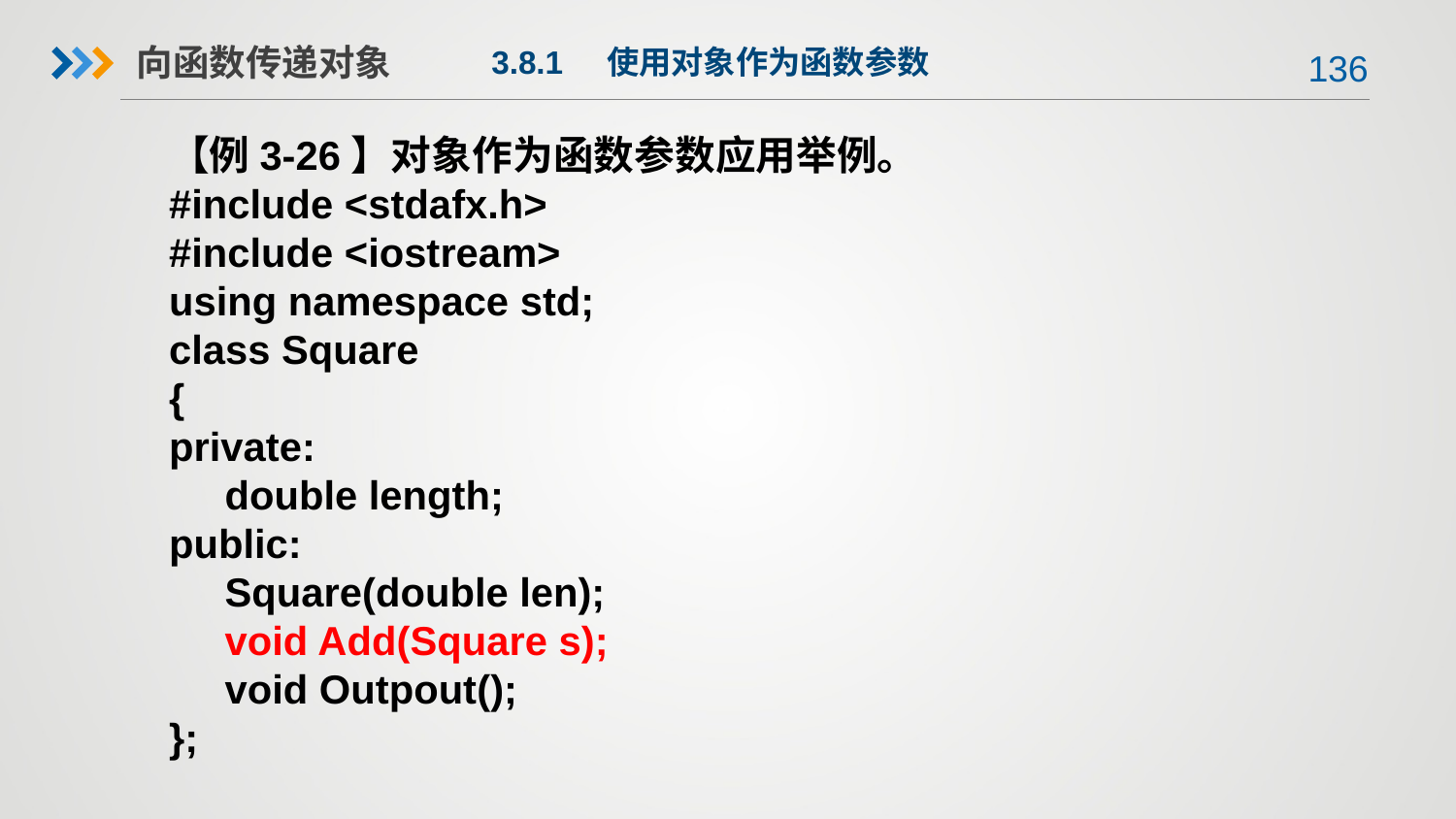

向函数传递对象
3.8.1    使用对象作为函数参数
【例3-26】对象作为函数参数应用举例。
#include <stdafx.h>
#include <iostream>
using namespace std;
class Square
{
private:
     double length;
public:
     Square(double len);
     void Add(Square s);
     void Outpout();
};